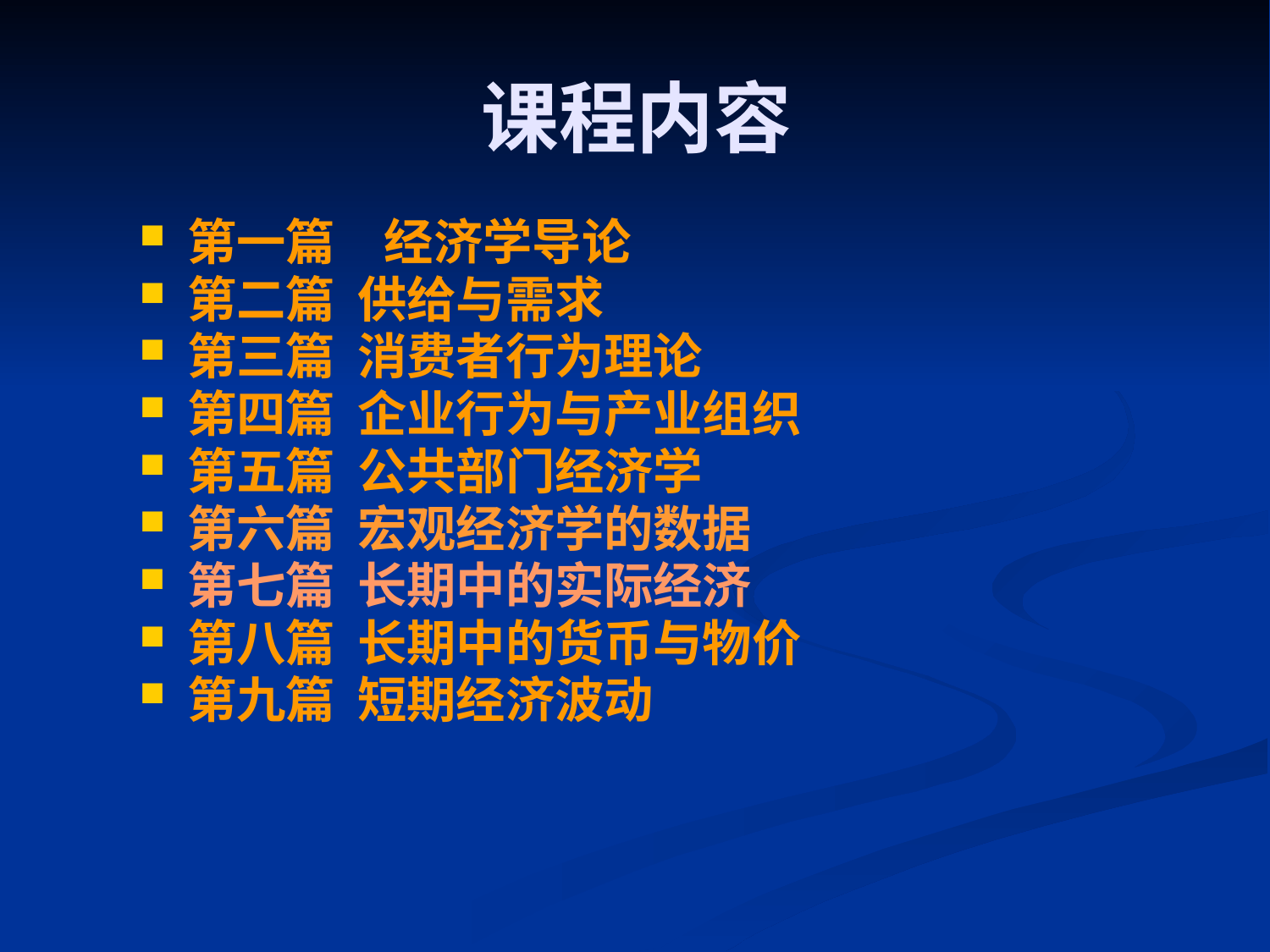

# 课程内容
第一篇　经济学导论
第二篇  供给与需求
第三篇  消费者行为理论
第四篇  企业行为与产业组织
第五篇  公共部门经济学
第六篇  宏观经济学的数据
第七篇  长期中的实际经济
第八篇  长期中的货币与物价
第九篇  短期经济波动

2